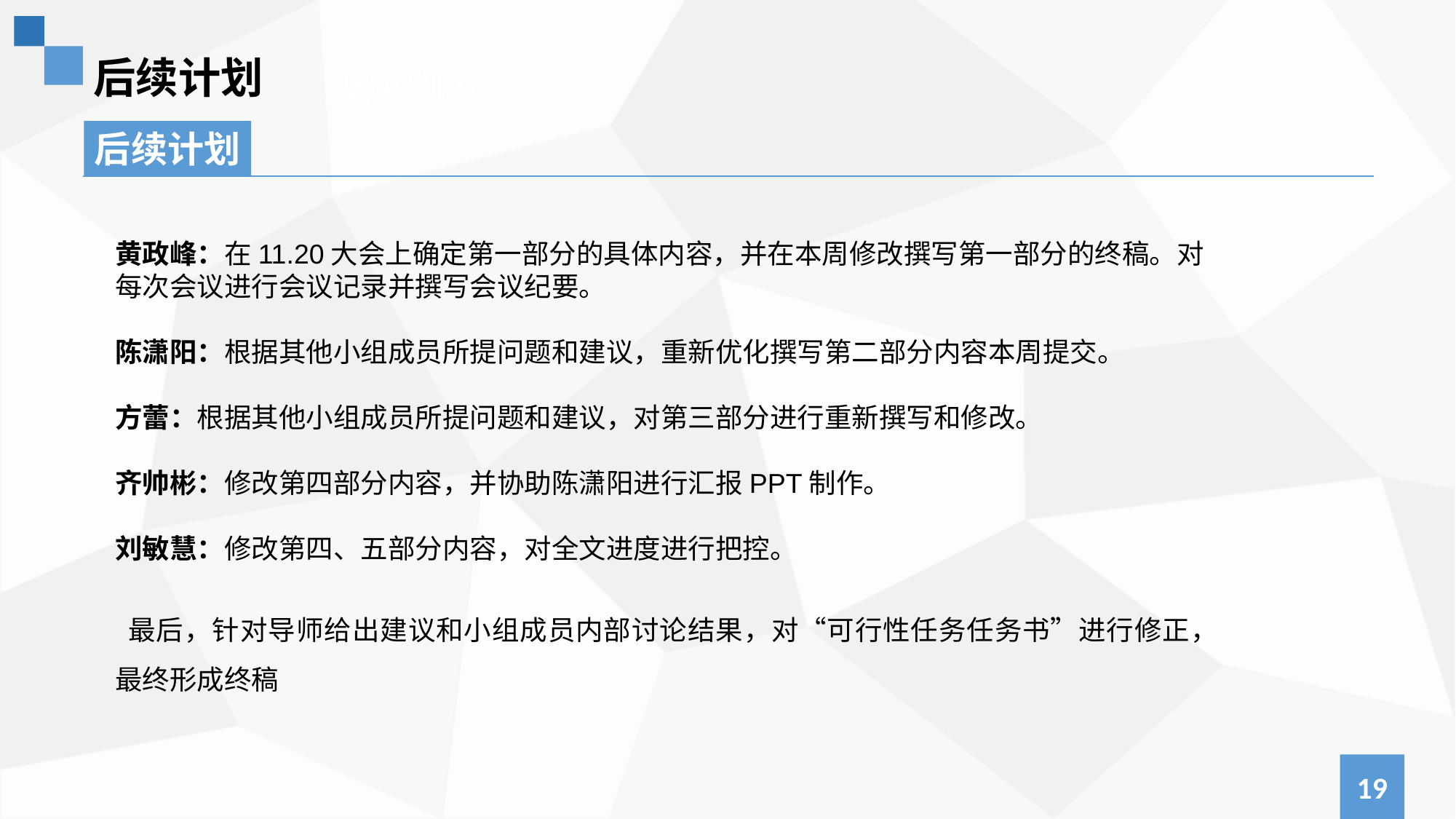

后续计划
奖惩制度
后续计划
黄政峰：在11.20大会上确定第一部分的具体内容，并在本周修改撰写第一部分的终稿。对每次会议进行会议记录并撰写会议纪要。

陈潇阳：根据其他小组成员所提问题和建议，重新优化撰写第二部分内容本周提交。

方蕾：根据其他小组成员所提问题和建议，对第三部分进行重新撰写和修改。

齐帅彬：修改第四部分内容，并协助陈潇阳进行汇报PPT制作。

刘敏慧：修改第四、五部分内容，对全文进度进行把控。

 最后，针对导师给出建议和小组成员内部讨论结果，对“可行性任务任务书”进行修正，最终形成终稿
19